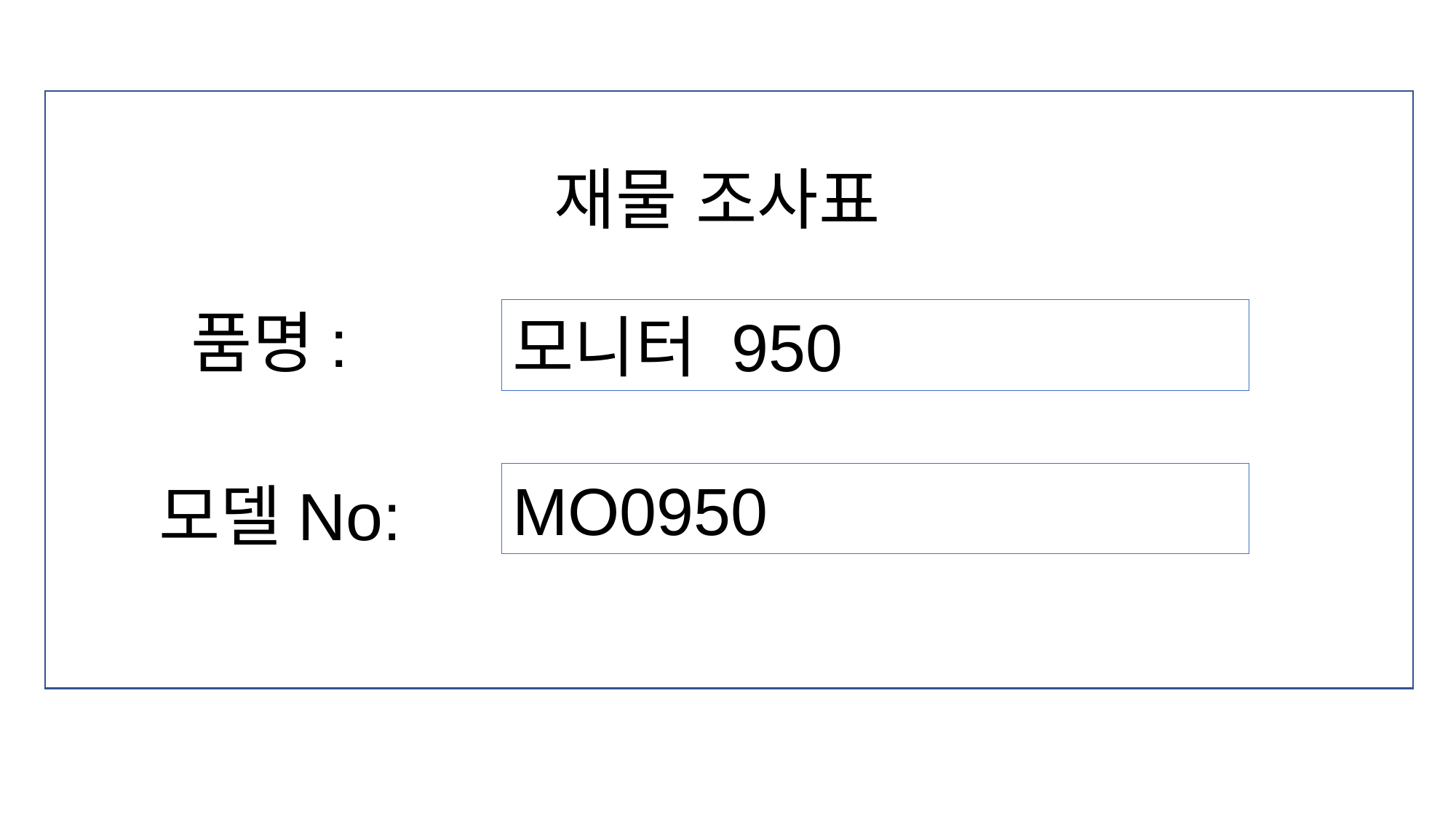

재물 조사표
품명:
모니터 950
MO0950
모델No: